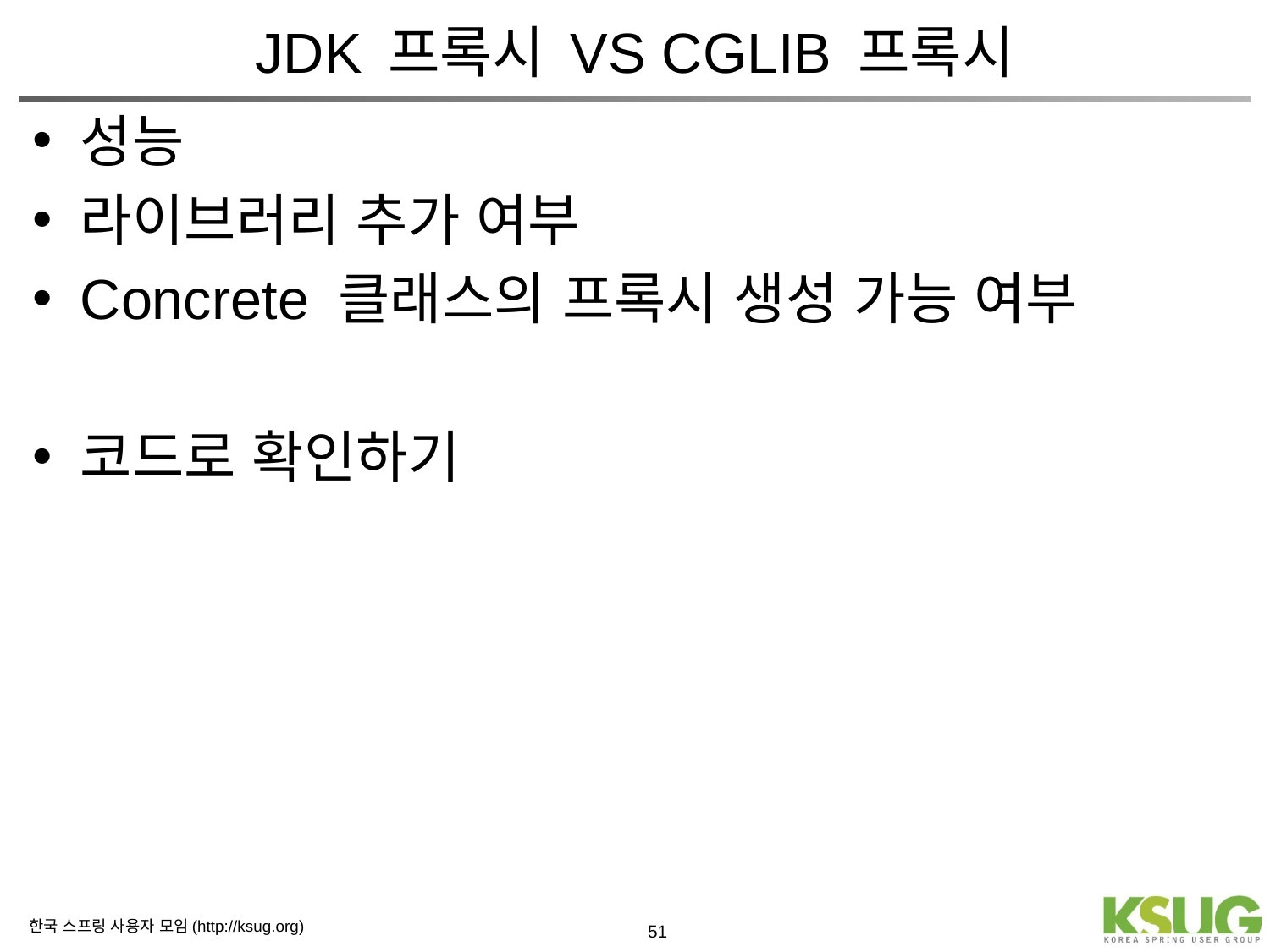

# JDK 프록시 VS CGLIB 프록시
성능
라이브러리 추가 여부
Concrete 클래스의 프록시 생성 가능 여부

코드로 확인하기